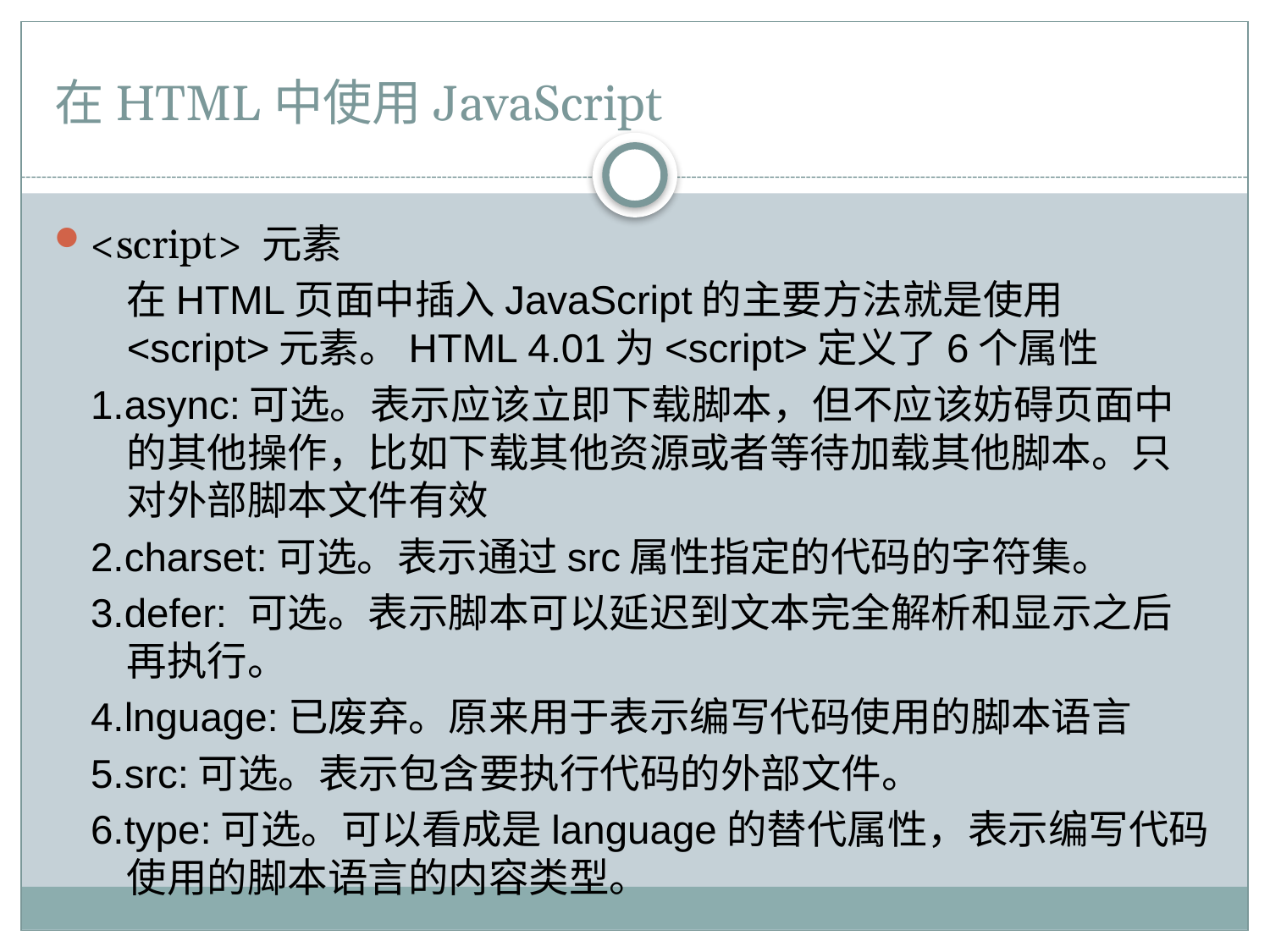

# 在HTML中使用JavaScript
<script> 元素
	在HTML页面中插入JavaScript的主要方法就是使用<script>元素。HTML 4.01为<script>定义了6个属性
1.async:可选。表示应该立即下载脚本，但不应该妨碍页面中的其他操作，比如下载其他资源或者等待加载其他脚本。只对外部脚本文件有效
2.charset:可选。表示通过src属性指定的代码的字符集。
3.defer: 可选。表示脚本可以延迟到文本完全解析和显示之后再执行。
4.lnguage:已废弃。原来用于表示编写代码使用的脚本语言
5.src:可选。表示包含要执行代码的外部文件。
6.type:可选。可以看成是language的替代属性，表示编写代码使用的脚本语言的内容类型。